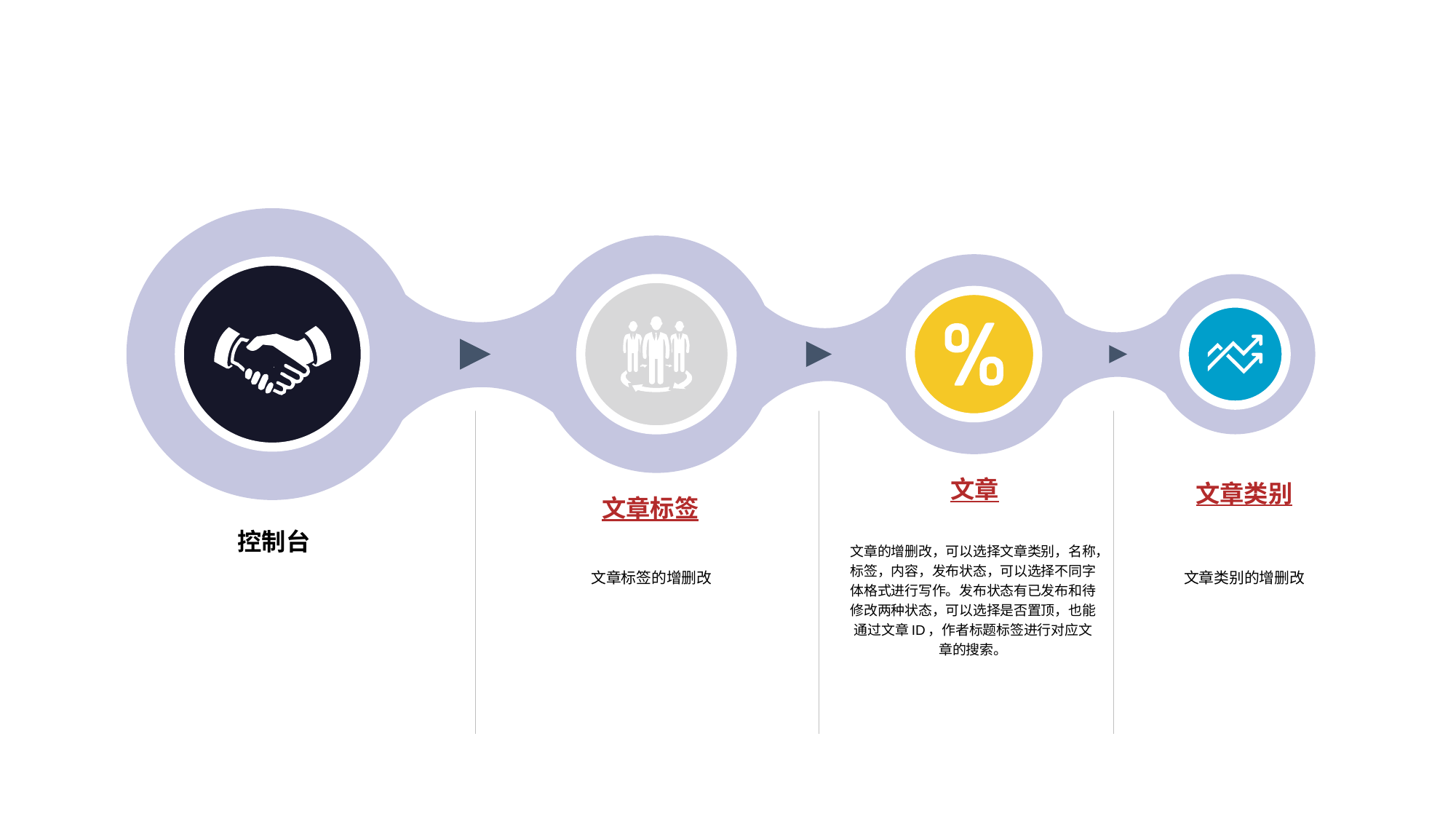

#

文章
文章的增删改，可以选择文章类别，名称，标签，内容，发布状态，可以选择不同字体格式进行写作。发布状态有已发布和待修改两种状态，可以选择是否置顶，也能通过文章ID，作者标题标签进行对应文章的搜索。
文章标签
文章标签的增删改
控制台

文章类别
文章类别的增删改

6